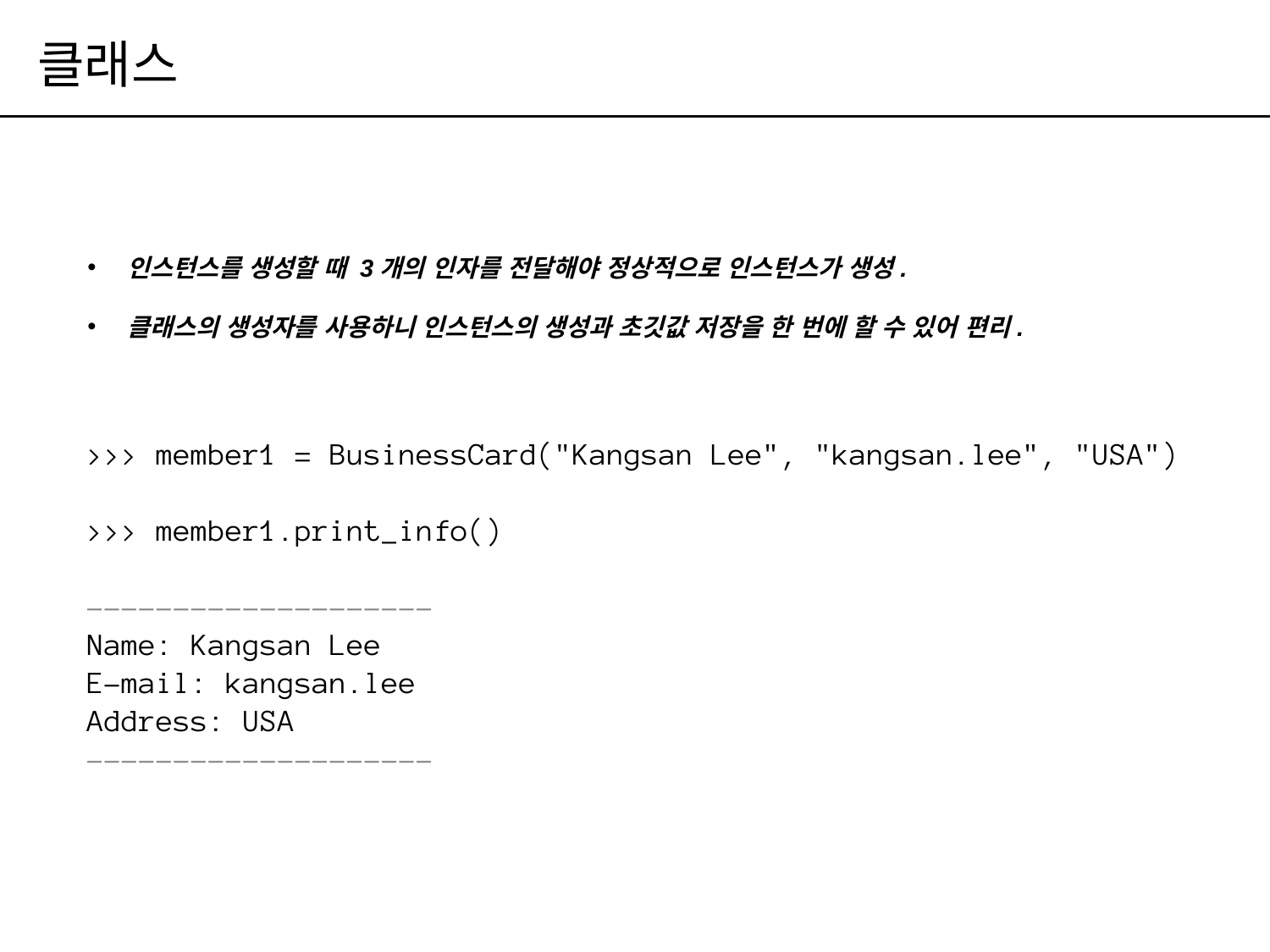

# 클래스
인스턴스를 생성할 때 3개의 인자를 전달해야 정상적으로 인스턴스가 생성.

클래스의 생성자를 사용하니 인스턴스의 생성과 초깃값 저장을 한 번에 할 수 있어 편리.
>>> member1 = BusinessCard("Kangsan Lee", "kangsan.lee", "USA")

>>> member1.print_info()

--------------------
Name: Kangsan Lee
E-mail: kangsan.lee
Address: USA
--------------------